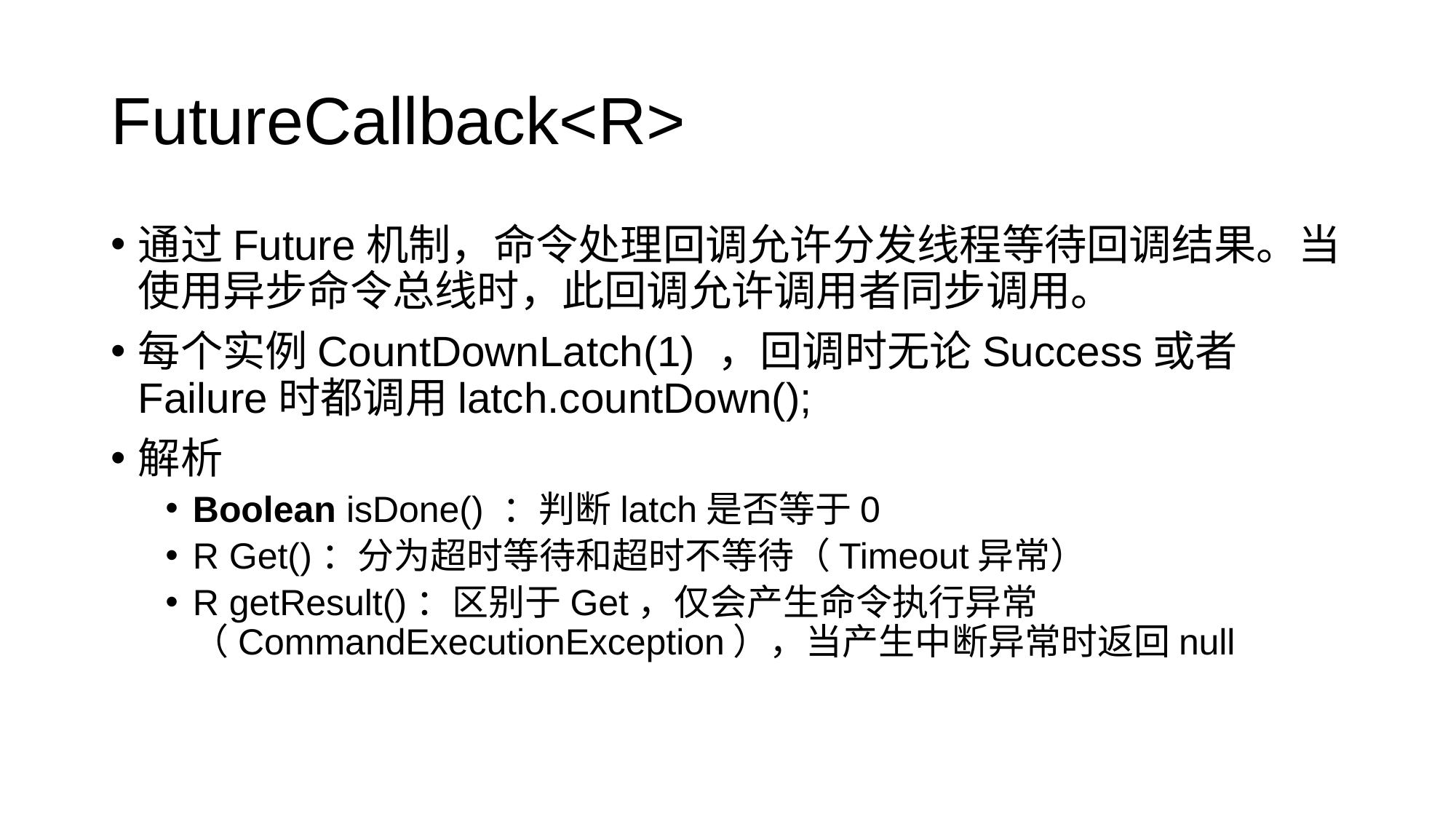

# FutureCallback<R>
通过Future机制，命令处理回调允许分发线程等待回调结果。当使用异步命令总线时，此回调允许调用者同步调用。
每个实例CountDownLatch(1) ，回调时无论Success或者Failure时都调用latch.countDown();
解析
Boolean isDone() ：判断latch是否等于0
R Get()：分为超时等待和超时不等待（Timeout异常）
R getResult()：区别于Get，仅会产生命令执行异常（CommandExecutionException），当产生中断异常时返回null